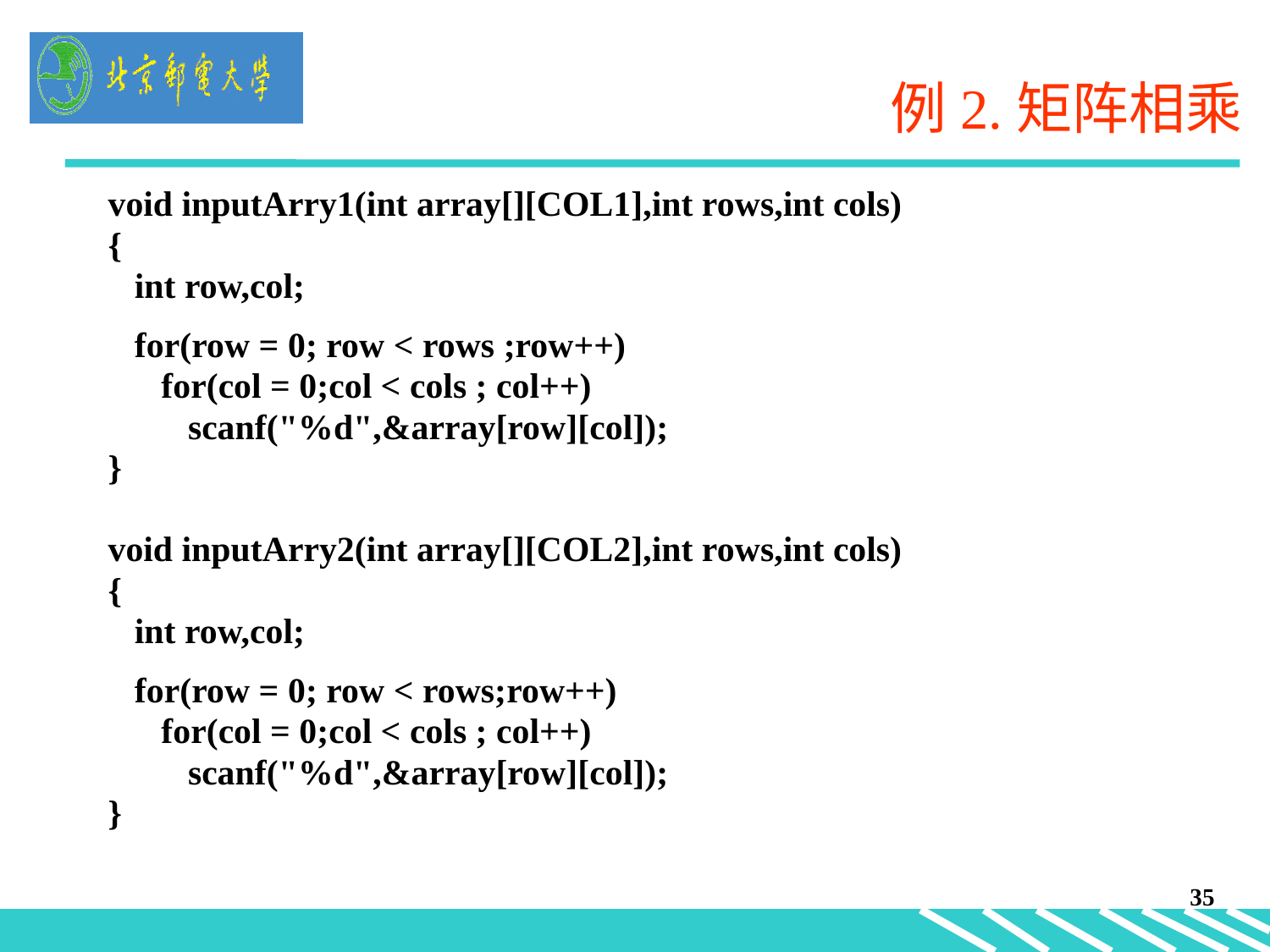

# 例2.矩阵相乘
void inputArry1(int array[][COL1],int rows,int cols)
{
   int row,col;

   for(row = 0; row < rows ;row++)
      for(col = 0;col < cols ; col++)
         scanf("%d",&array[row][col]);
}

void inputArry2(int array[][COL2],int rows,int cols)
{
   int row,col;

   for(row = 0; row < rows;row++)
      for(col = 0;col < cols ; col++)
         scanf("%d",&array[row][col]);
}
35